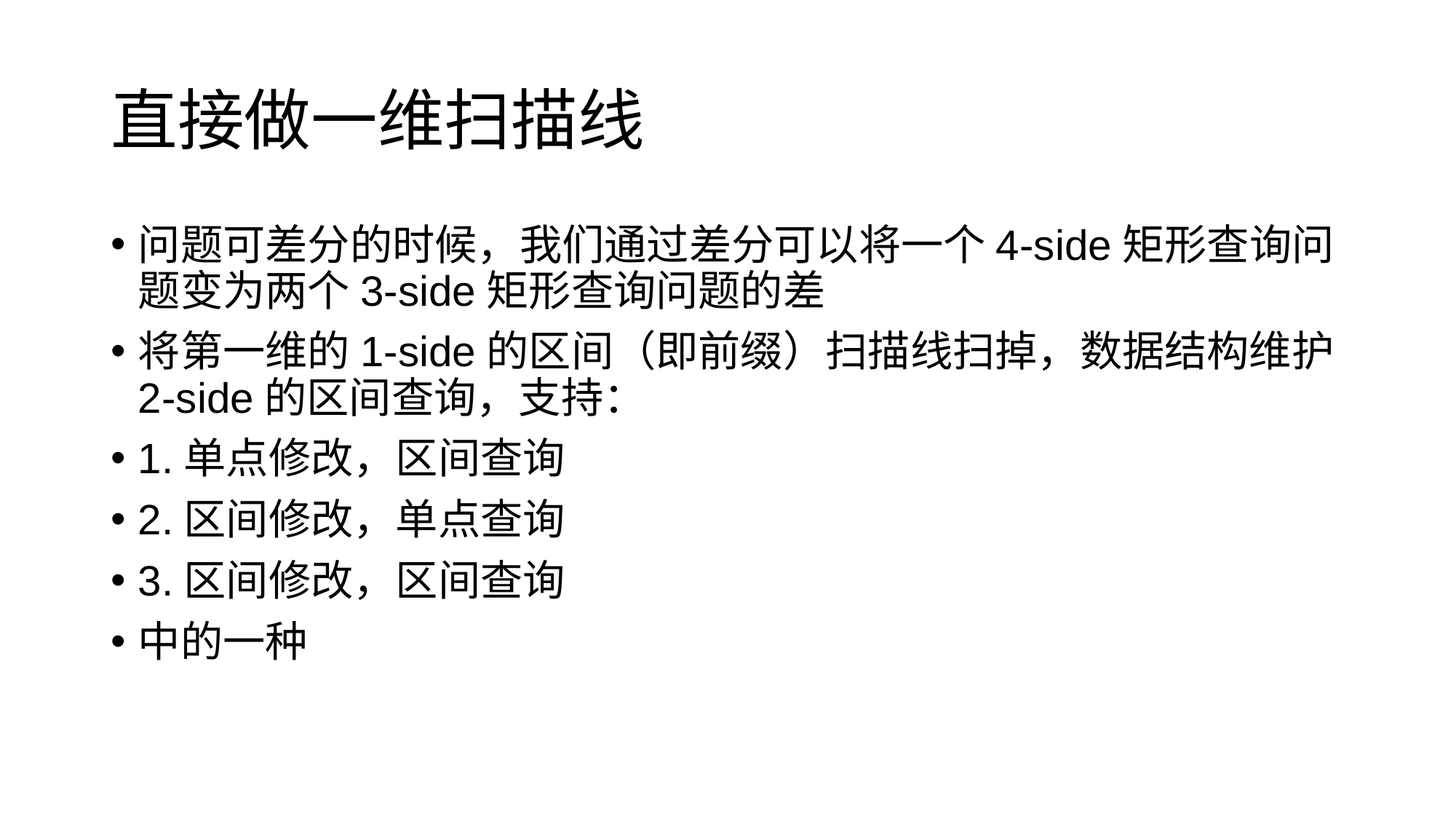

# 直接做一维扫描线
问题可差分的时候，我们通过差分可以将一个4-side矩形查询问题变为两个3-side矩形查询问题的差
将第一维的1-side的区间（即前缀）扫描线扫掉，数据结构维护2-side的区间查询，支持：
1.单点修改，区间查询
2.区间修改，单点查询
3.区间修改，区间查询
中的一种